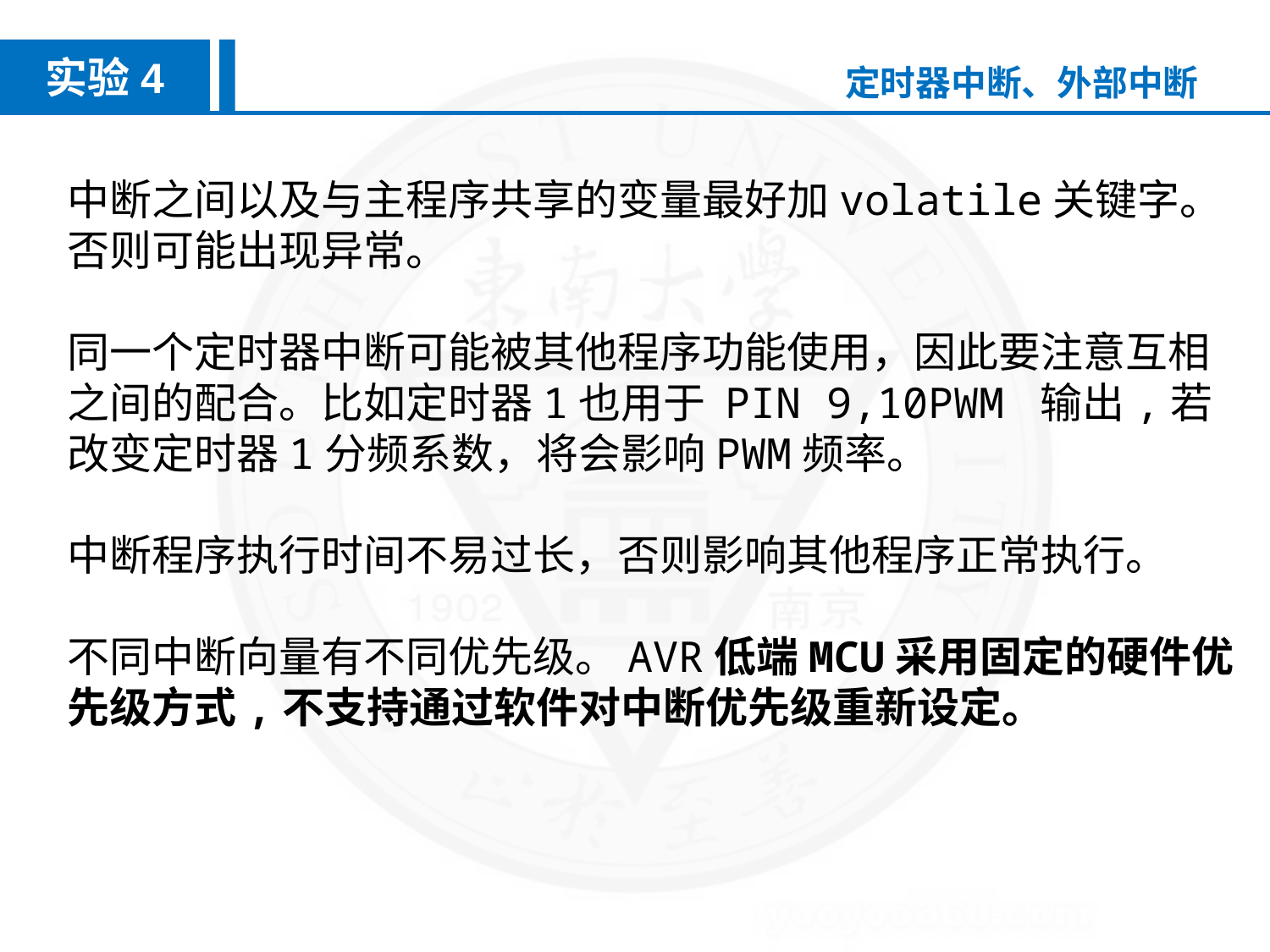

实验4

定时器中断、外部中断
中断之间以及与主程序共享的变量最好加volatile关键字。否则可能出现异常。

同一个定时器中断可能被其他程序功能使用，因此要注意互相之间的配合。比如定时器1也用于 PIN 9,10PWM 输出,若改变定时器1分频系数，将会影响PWM频率。

中断程序执行时间不易过长，否则影响其他程序正常执行。

不同中断向量有不同优先级。AVR低端MCU采用固定的硬件优先级方式,不支持通过软件对中断优先级重新设定。